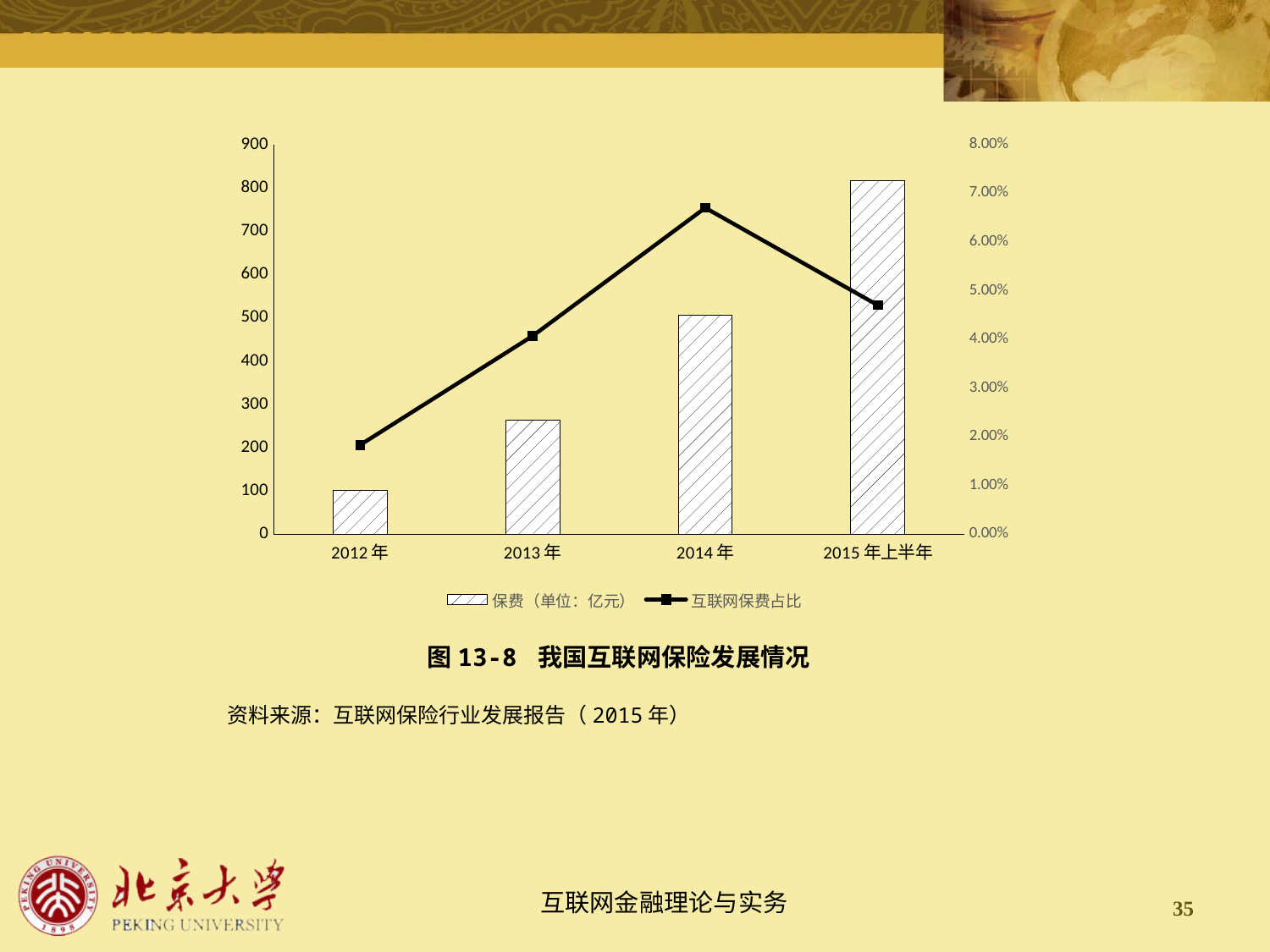

### Chart

| Category | 保费（单位：亿元） | 互联网保费占比 |
|---|---|---|
| 2012年 | 101.0 | 0.01830000000000002 |
| 2013年 | 264.0 | 0.040700000000000014 |
| 2014年 | 506.0 | 0.067 |
| 2015年上半年 | 816.0 | 0.047000000000000014 |
资料来源：互联网保险行业发展报告（2015年）
图13-8 我国互联网保险发展情况
35